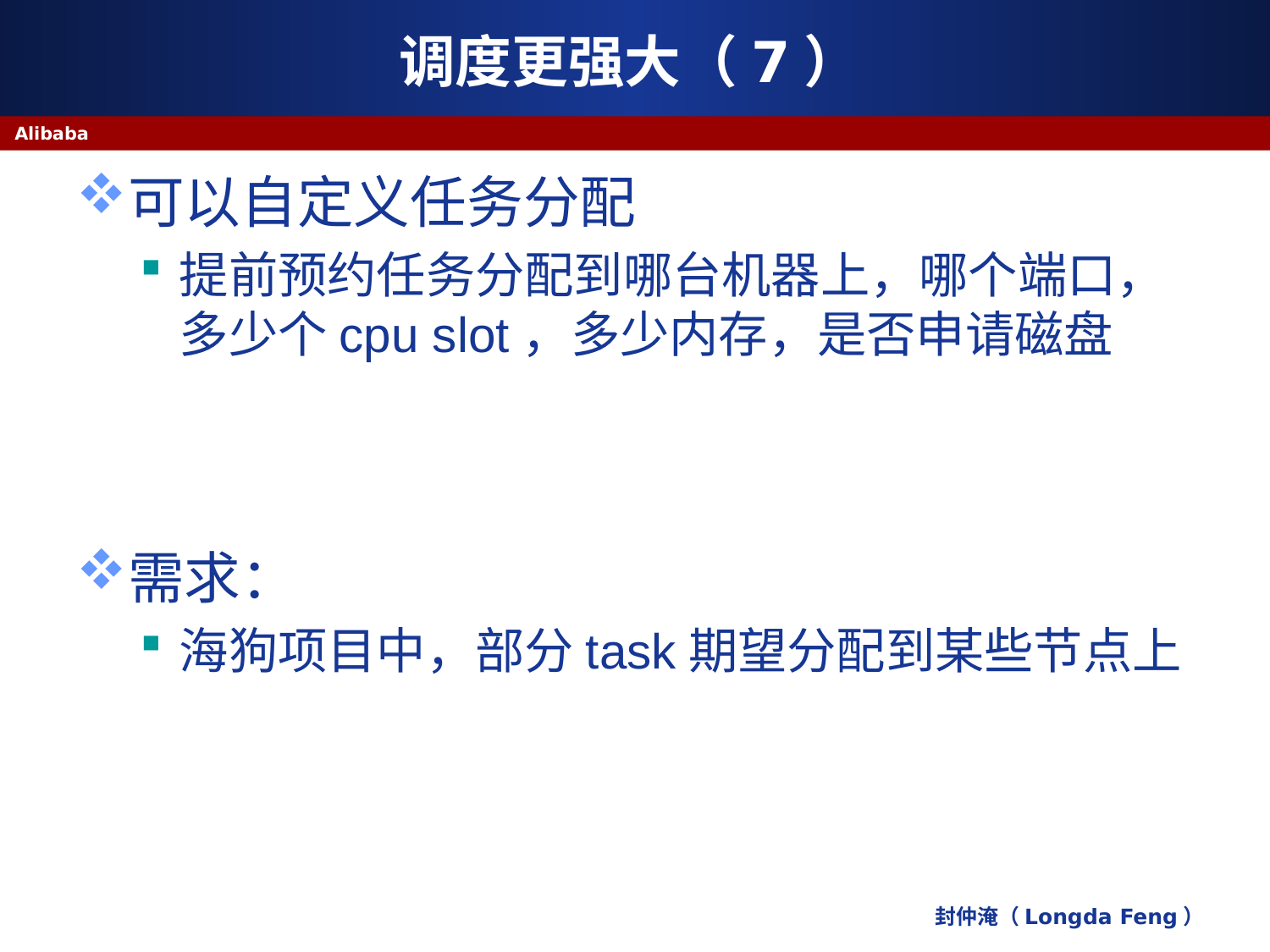

# 调度更强大（7）
Alibaba
可以自定义任务分配
提前预约任务分配到哪台机器上，哪个端口，多少个cpu slot，多少内存，是否申请磁盘

需求：
海狗项目中，部分task期望分配到某些节点上
封仲淹（Longda Feng）